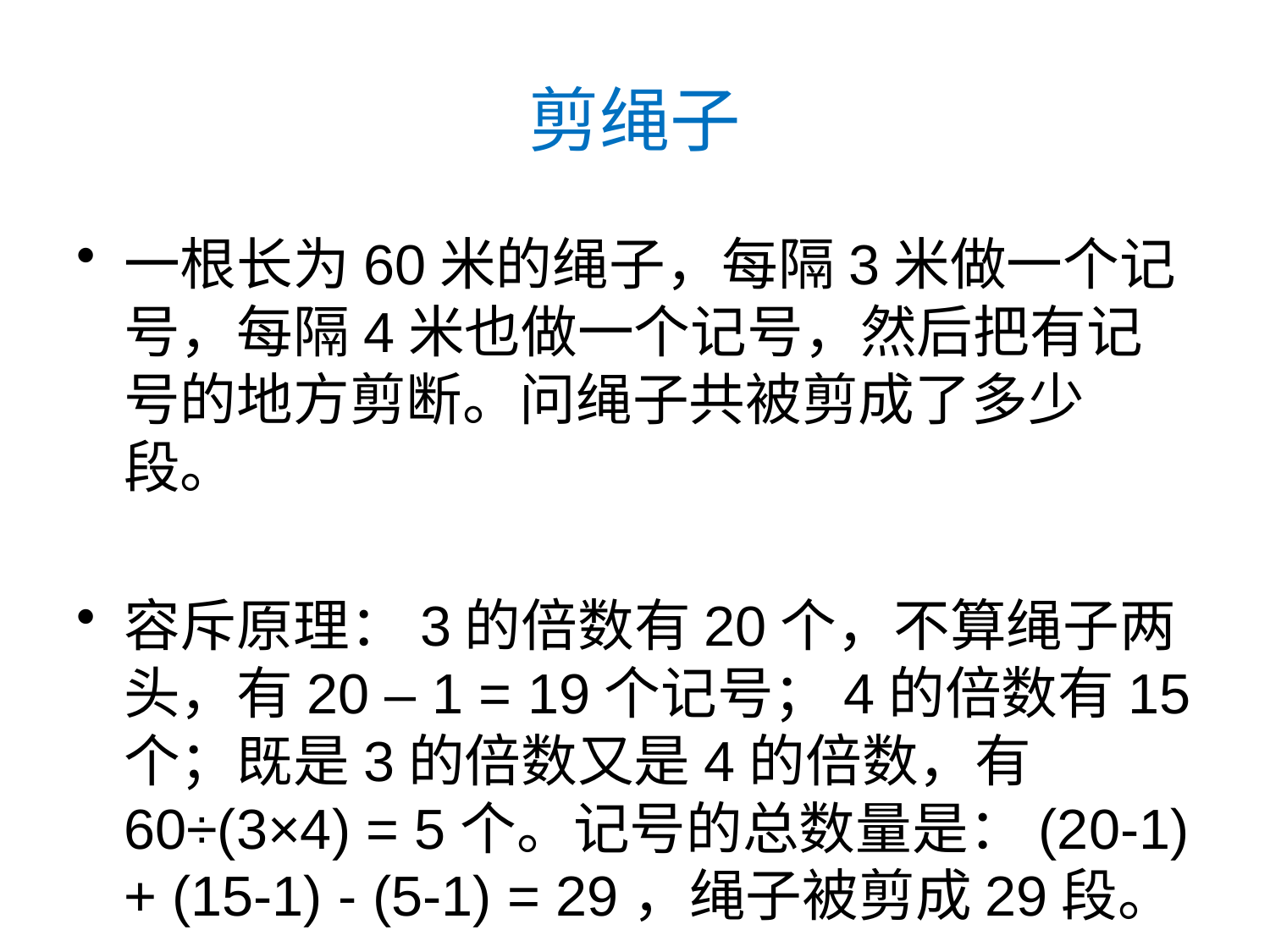

# 剪绳子
一根长为60米的绳子，每隔3米做一个记号，每隔4米也做一个记号，然后把有记号的地方剪断。问绳子共被剪成了多少段。

容斥原理：3的倍数有20个，不算绳子两头，有20 – 1 = 19个记号；4的倍数有15个；既是3的倍数又是4的倍数，有60÷(3×4) = 5个。记号的总数量是：(20-1) + (15-1) - (5-1) = 29，绳子被剪成29段。